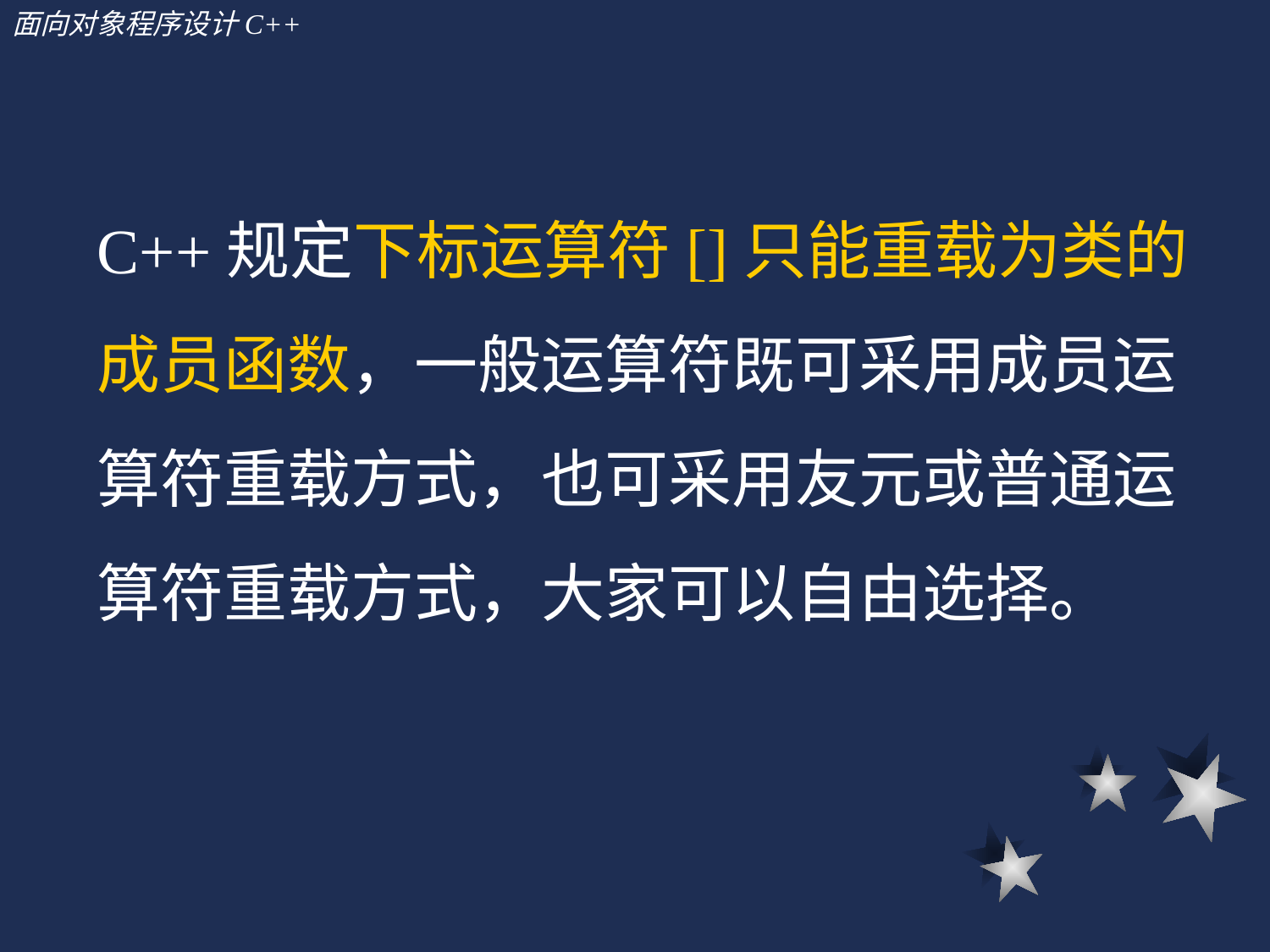

C++规定下标运算符[]只能重载为类的成员函数，一般运算符既可采用成员运算符重载方式，也可采用友元或普通运算符重载方式，大家可以自由选择。